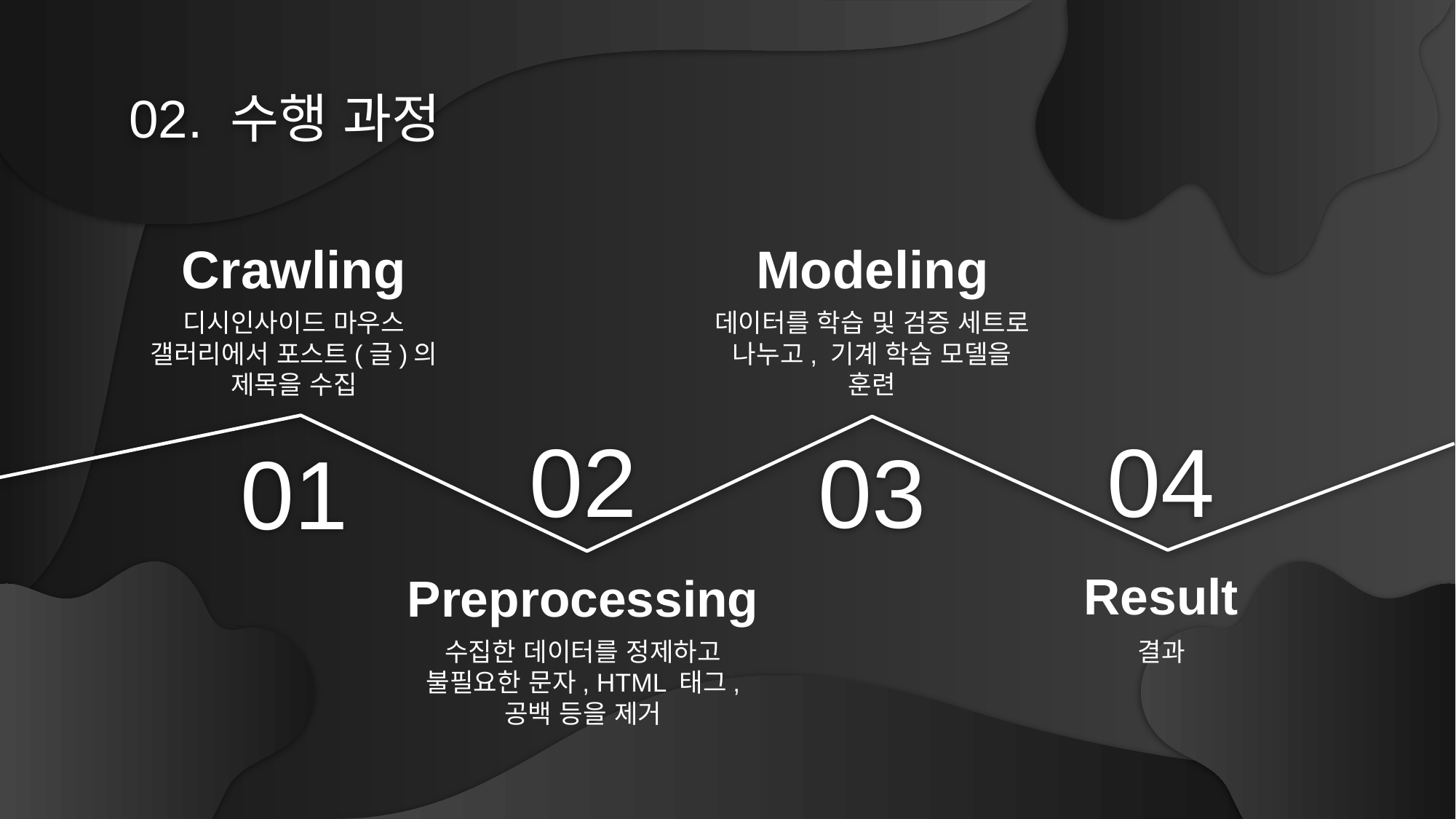

# 02. 수행 과정
Crawling
Modeling
디시인사이드 마우스 갤러리에서 포스트(글)의 제목을 수집
데이터를 학습 및 검증 세트로 나누고, 기계 학습 모델을 훈련
02
04

03
01
Result
Preprocessing
수집한 데이터를 정제하고 불필요한 문자, HTML 태그, 공백 등을 제거
결과